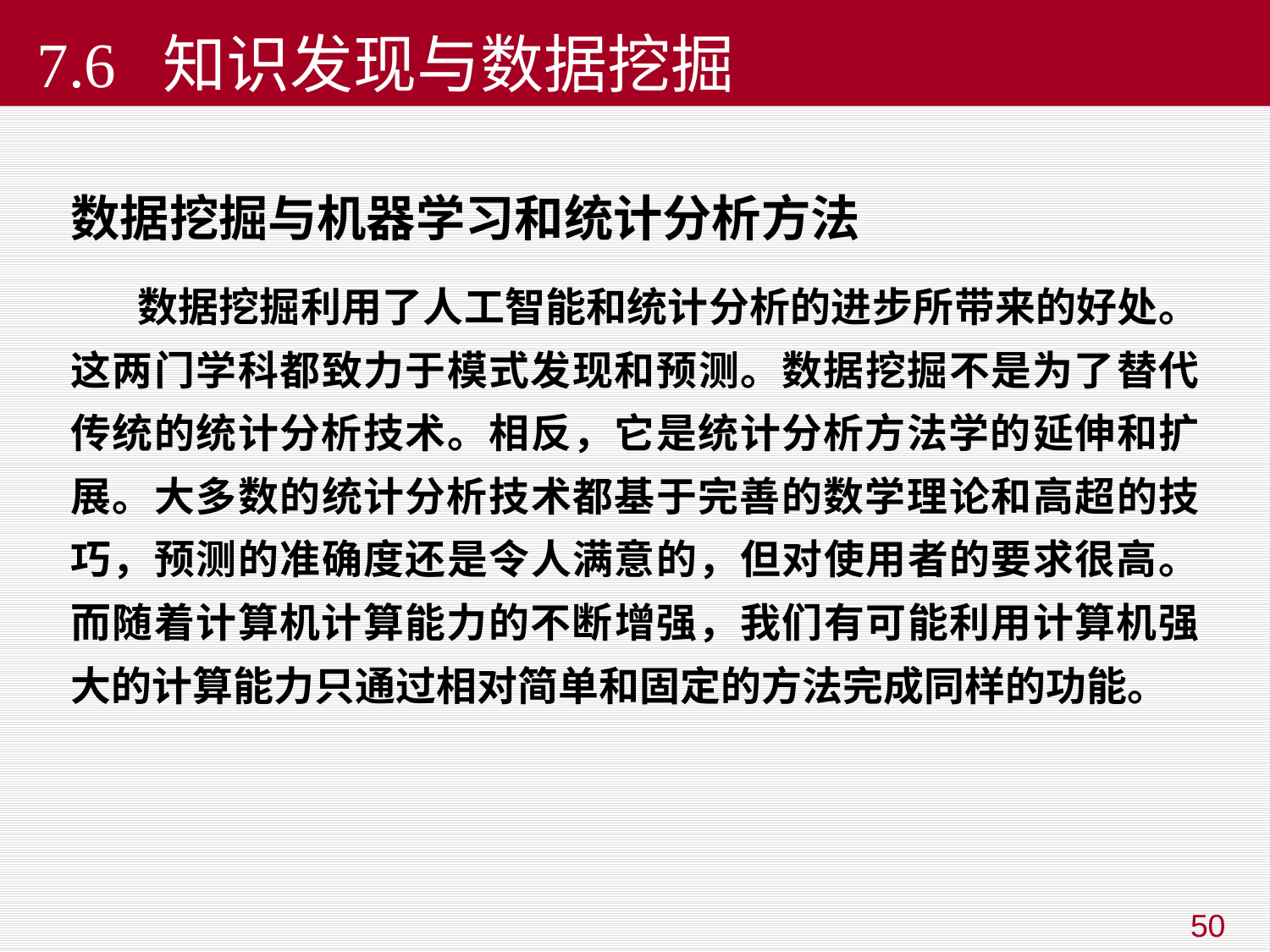

7.6  知识发现与数据挖掘
数据挖掘与机器学习和统计分析方法
      数据挖掘利用了人工智能和统计分析的进步所带来的好处。这两门学科都致力于模式发现和预测。数据挖掘不是为了替代传统的统计分析技术。相反，它是统计分析方法学的延伸和扩展。大多数的统计分析技术都基于完善的数学理论和高超的技巧，预测的准确度还是令人满意的，但对使用者的要求很高。而随着计算机计算能力的不断增强，我们有可能利用计算机强大的计算能力只通过相对简单和固定的方法完成同样的功能。

50